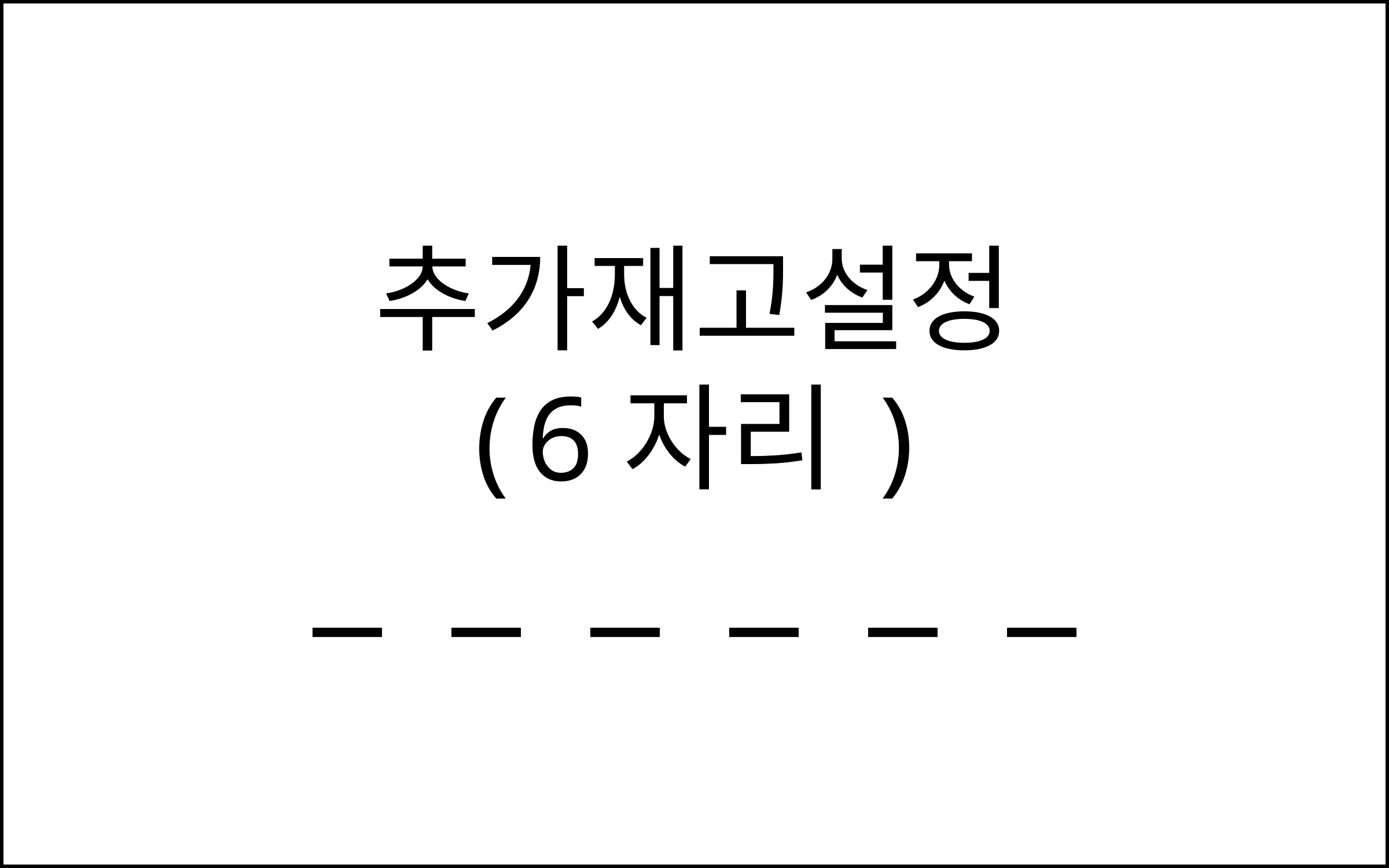

추가재고설정
(6자리)
_ _ _ _ _ _